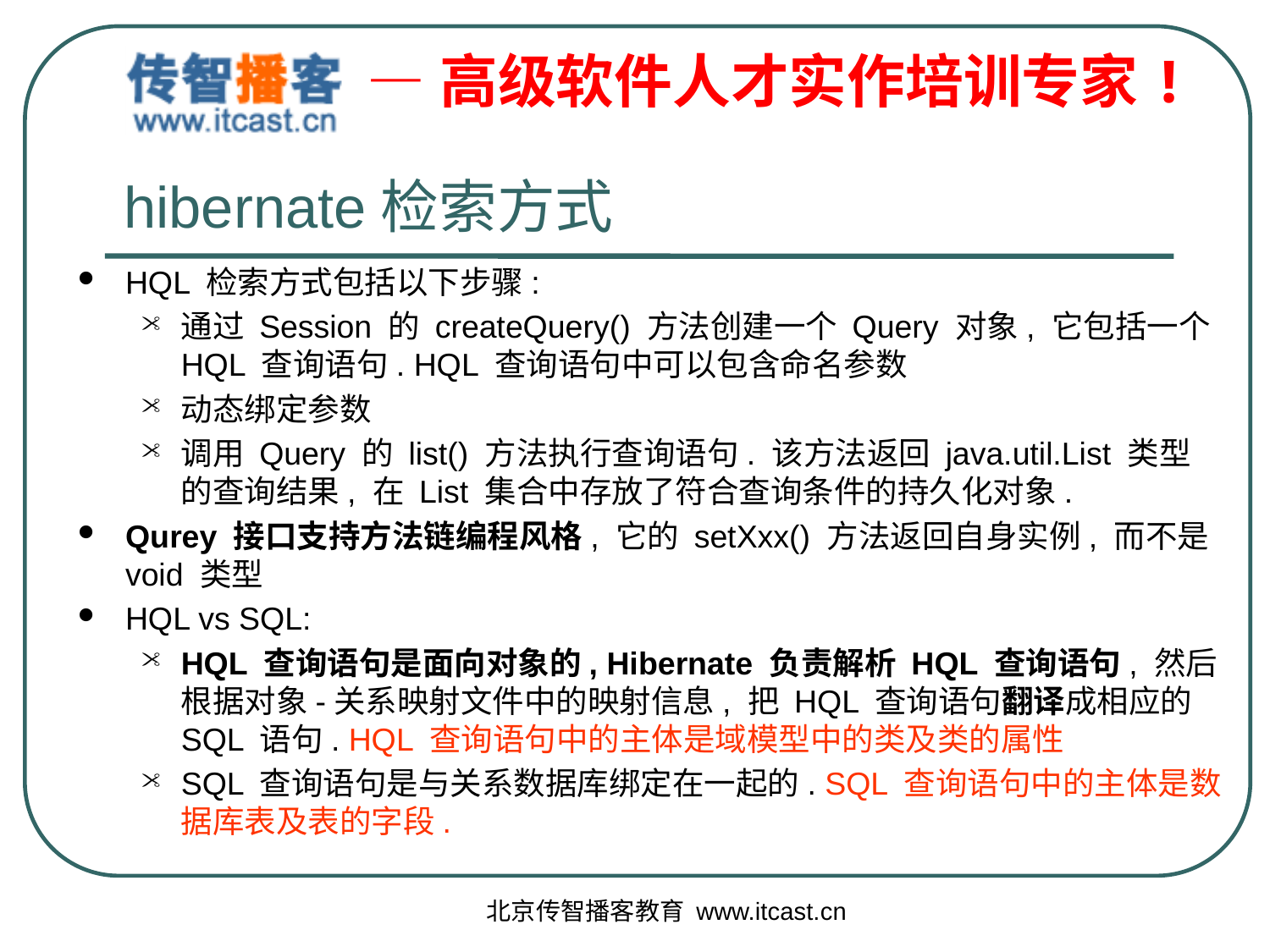

# hibernate检索方式
HQL 检索方式包括以下步骤:
通过 Session 的 createQuery() 方法创建一个 Query 对象, 它包括一个 HQL 查询语句. HQL 查询语句中可以包含命名参数
动态绑定参数
调用 Query 的 list() 方法执行查询语句. 该方法返回 java.util.List 类型的查询结果, 在 List 集合中存放了符合查询条件的持久化对象.
Qurey 接口支持方法链编程风格, 它的 setXxx() 方法返回自身实例, 而不是 void 类型
HQL vs SQL:
HQL 查询语句是面向对象的, Hibernate 负责解析 HQL 查询语句, 然后根据对象-关系映射文件中的映射信息, 把 HQL 查询语句翻译成相应的 SQL 语句. HQL 查询语句中的主体是域模型中的类及类的属性
SQL 查询语句是与关系数据库绑定在一起的. SQL 查询语句中的主体是数据库表及表的字段.
北京传智播客教育 www.itcast.cn